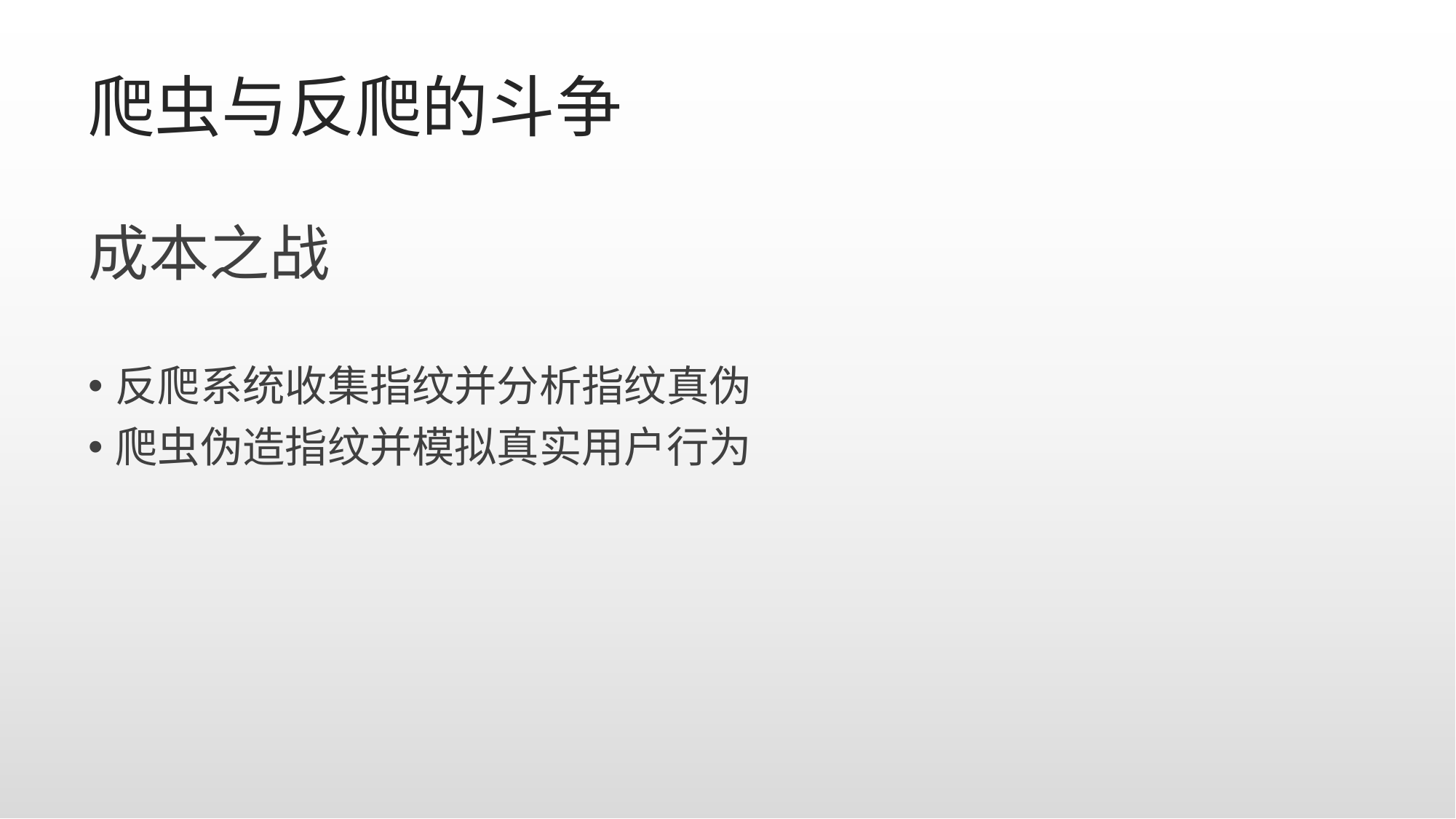

# 爬虫与反爬的斗争
成本之战

反爬系统收集指纹并分析指纹真伪
爬虫伪造指纹并模拟真实用户行为